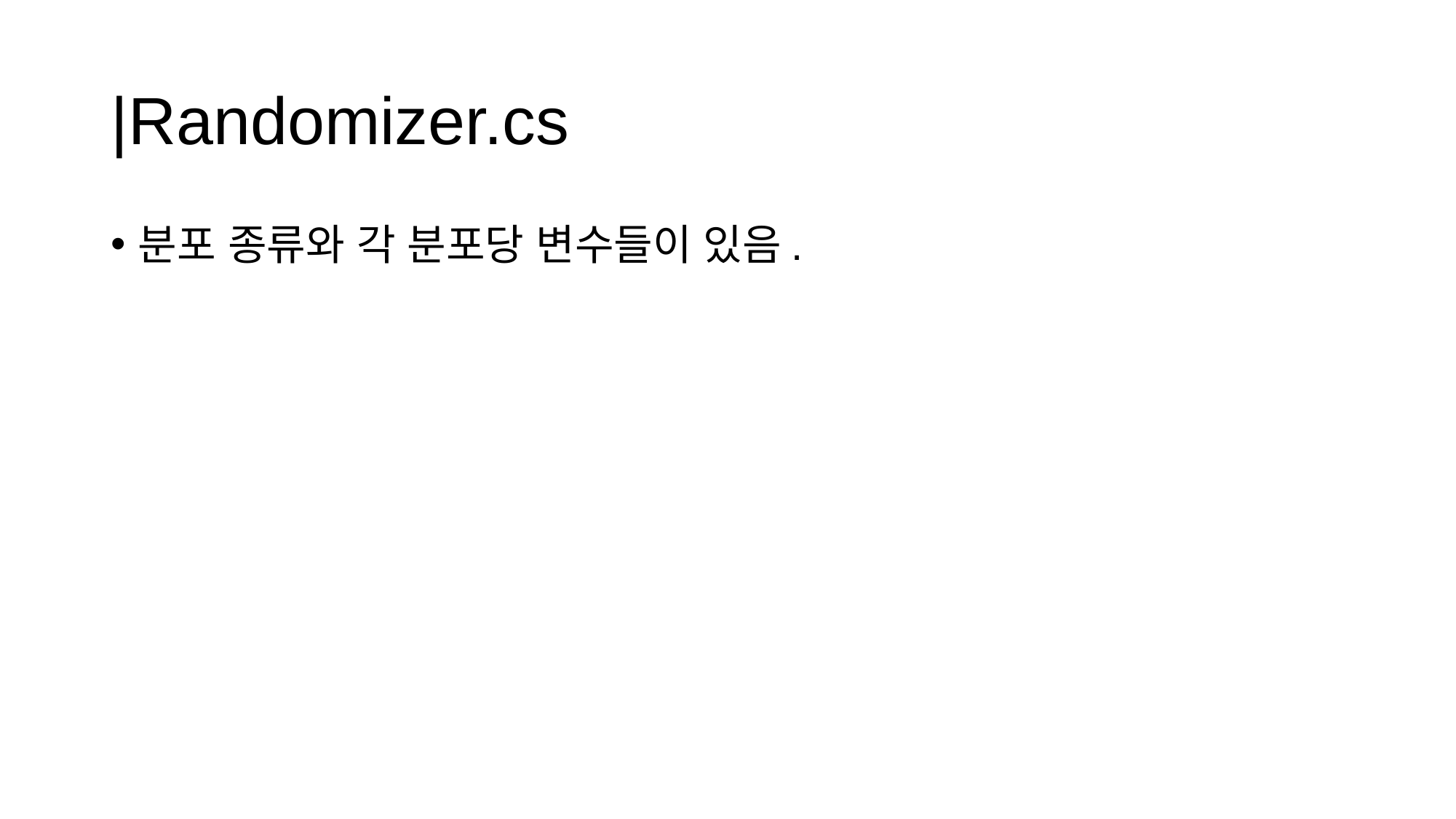

# |Randomizer.cs
분포 종류와 각 분포당 변수들이 있음.